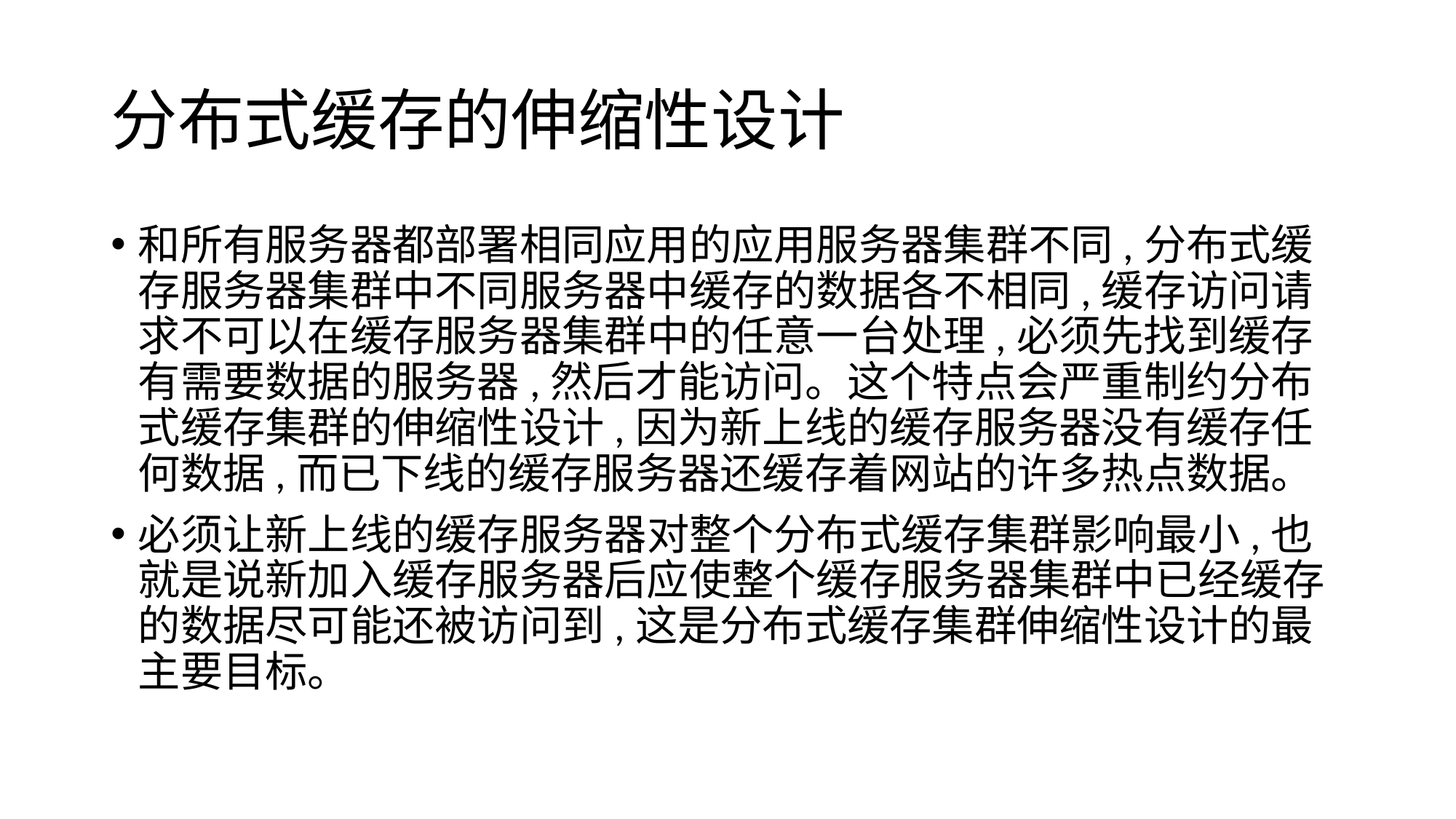

# 分布式缓存的伸缩性设计
和所有服务器都部署相同应用的应用服务器集群不同,分布式缓存服务器集群中不同服务器中缓存的数据各不相同,缓存访问请求不可以在缓存服务器集群中的任意一台处理,必须先找到缓存有需要数据的服务器,然后才能访问。这个特点会严重制约分布式缓存集群的伸缩性设计,因为新上线的缓存服务器没有缓存任何数据,而已下线的缓存服务器还缓存着网站的许多热点数据。
必须让新上线的缓存服务器对整个分布式缓存集群影响最小,也就是说新加入缓存服务器后应使整个缓存服务器集群中已经缓存的数据尽可能还被访问到,这是分布式缓存集群伸缩性设计的最主要目标。